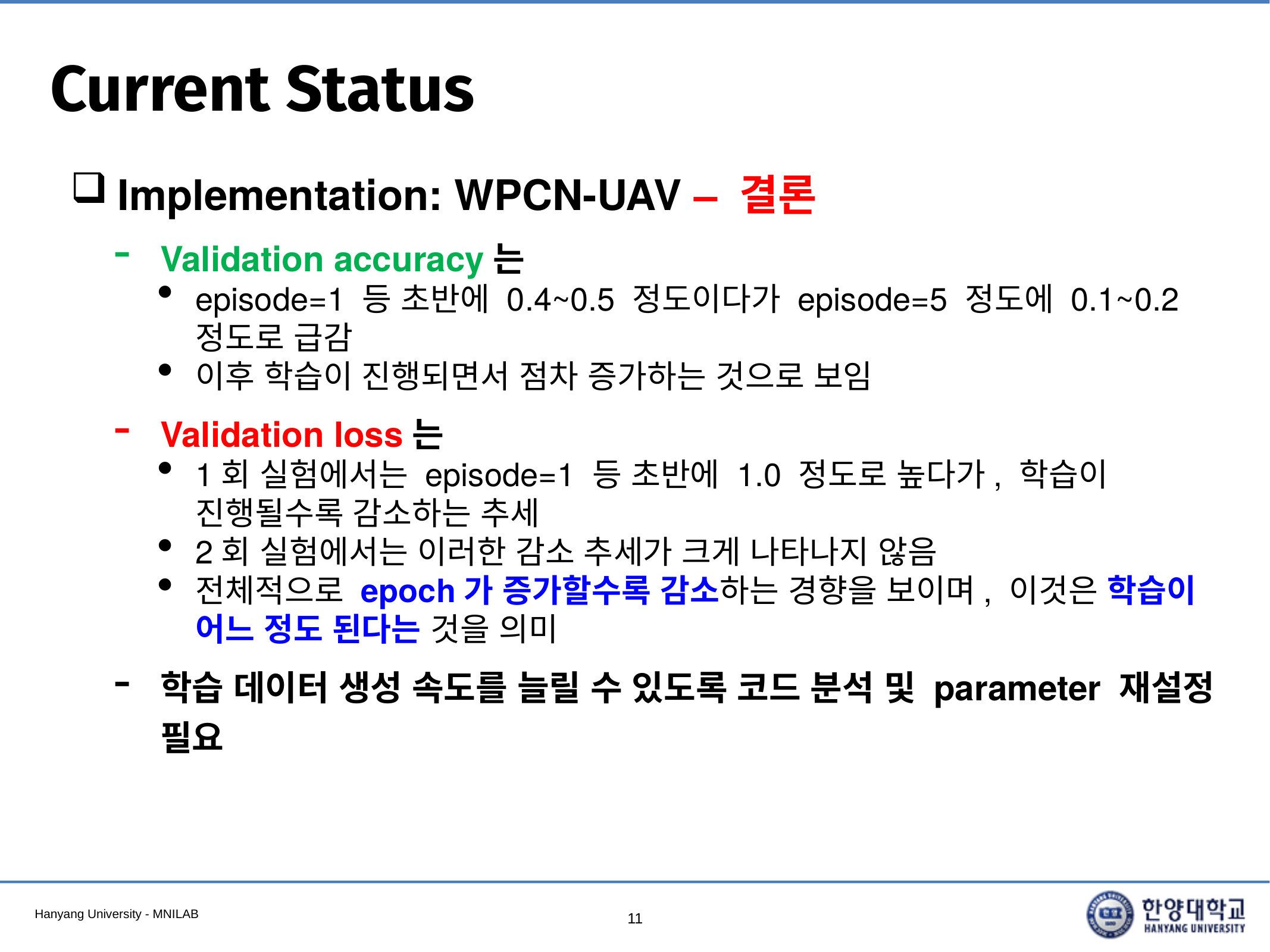

# Current Status
Implementation: WPCN-UAV – 결론
Validation accuracy는
episode=1 등 초반에 0.4~0.5 정도이다가 episode=5 정도에 0.1~0.2 정도로 급감
이후 학습이 진행되면서 점차 증가하는 것으로 보임
Validation loss는
1회 실험에서는 episode=1 등 초반에 1.0 정도로 높다가, 학습이 진행될수록 감소하는 추세
2회 실험에서는 이러한 감소 추세가 크게 나타나지 않음
전체적으로 epoch가 증가할수록 감소하는 경향을 보이며, 이것은 학습이 어느 정도 된다는 것을 의미
학습 데이터 생성 속도를 늘릴 수 있도록 코드 분석 및 parameter 재설정 필요

11